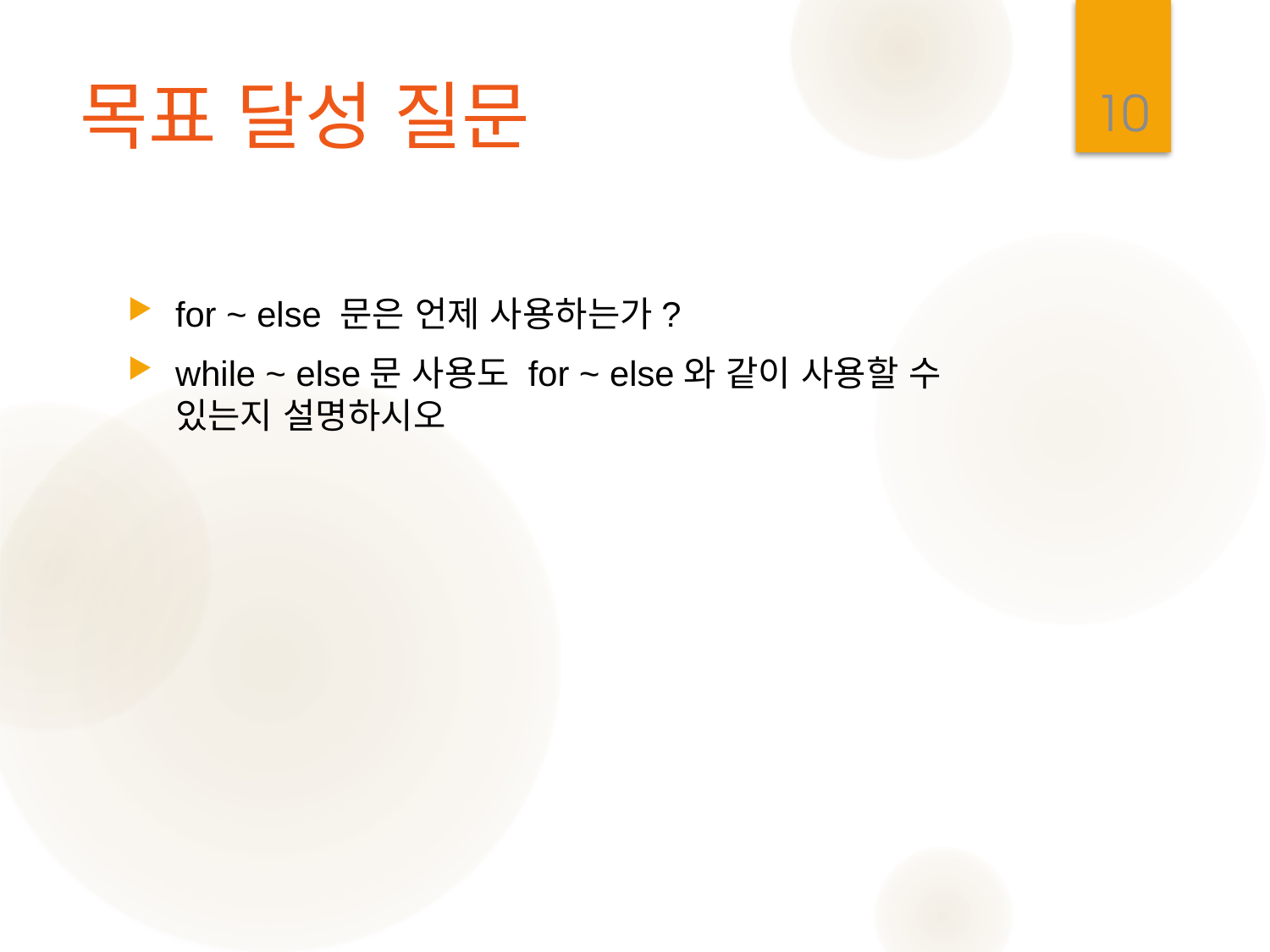

10
# 목표 달성 질문
for ~ else 문은 언제 사용하는가?
while ~ else문 사용도 for ~ else와 같이 사용할 수 있는지 설명하시오